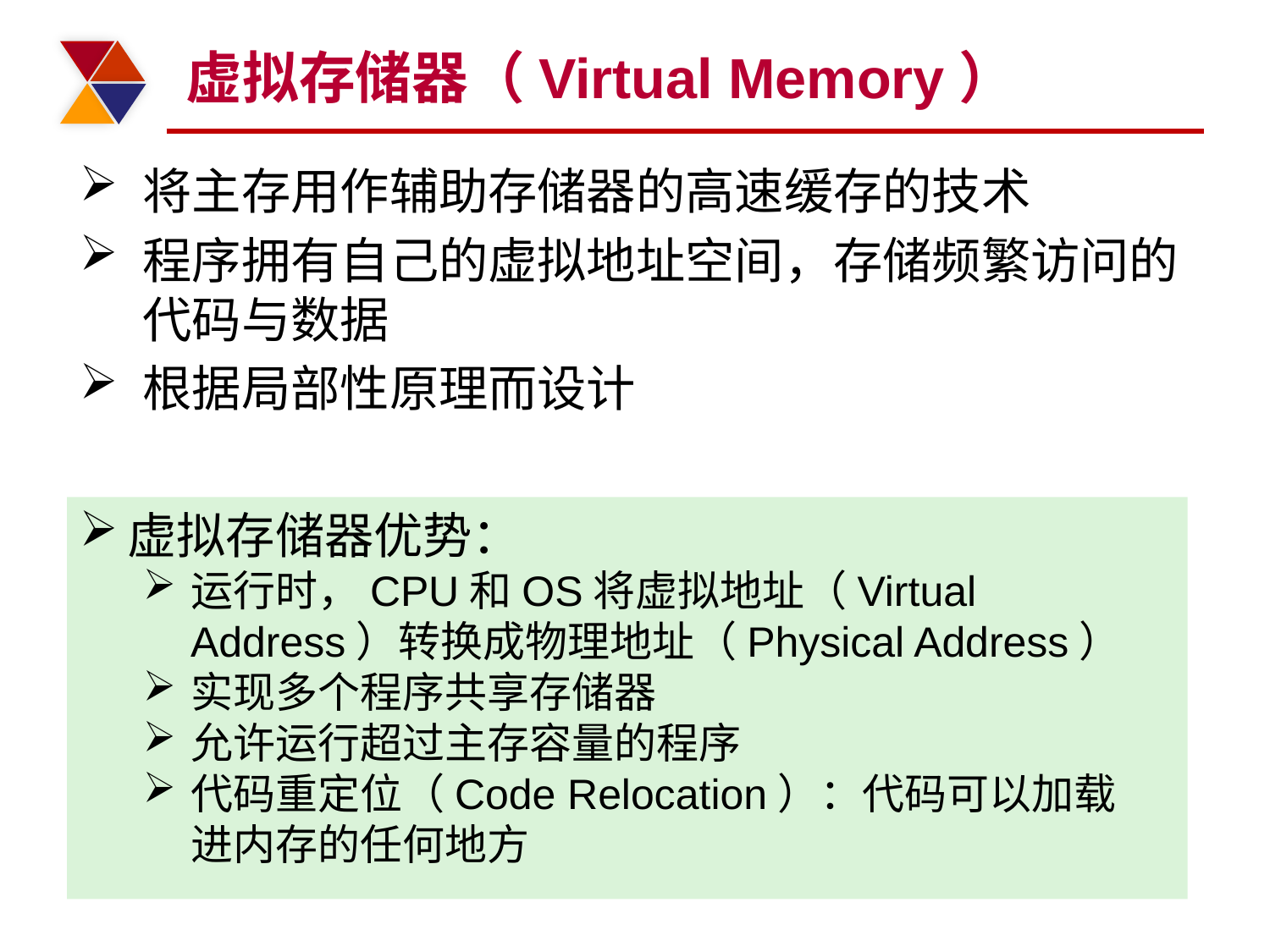

# 虚拟存储器（Virtual Memory）
将主存用作辅助存储器的高速缓存的技术
程序拥有自己的虚拟地址空间，存储频繁访问的代码与数据
根据局部性原理而设计

虚拟存储器优势：
运行时，CPU和OS将虚拟地址（Virtual Address）转换成物理地址（Physical Address）
实现多个程序共享存储器
允许运行超过主存容量的程序
代码重定位（Code Relocation）：代码可以加载进内存的任何地方